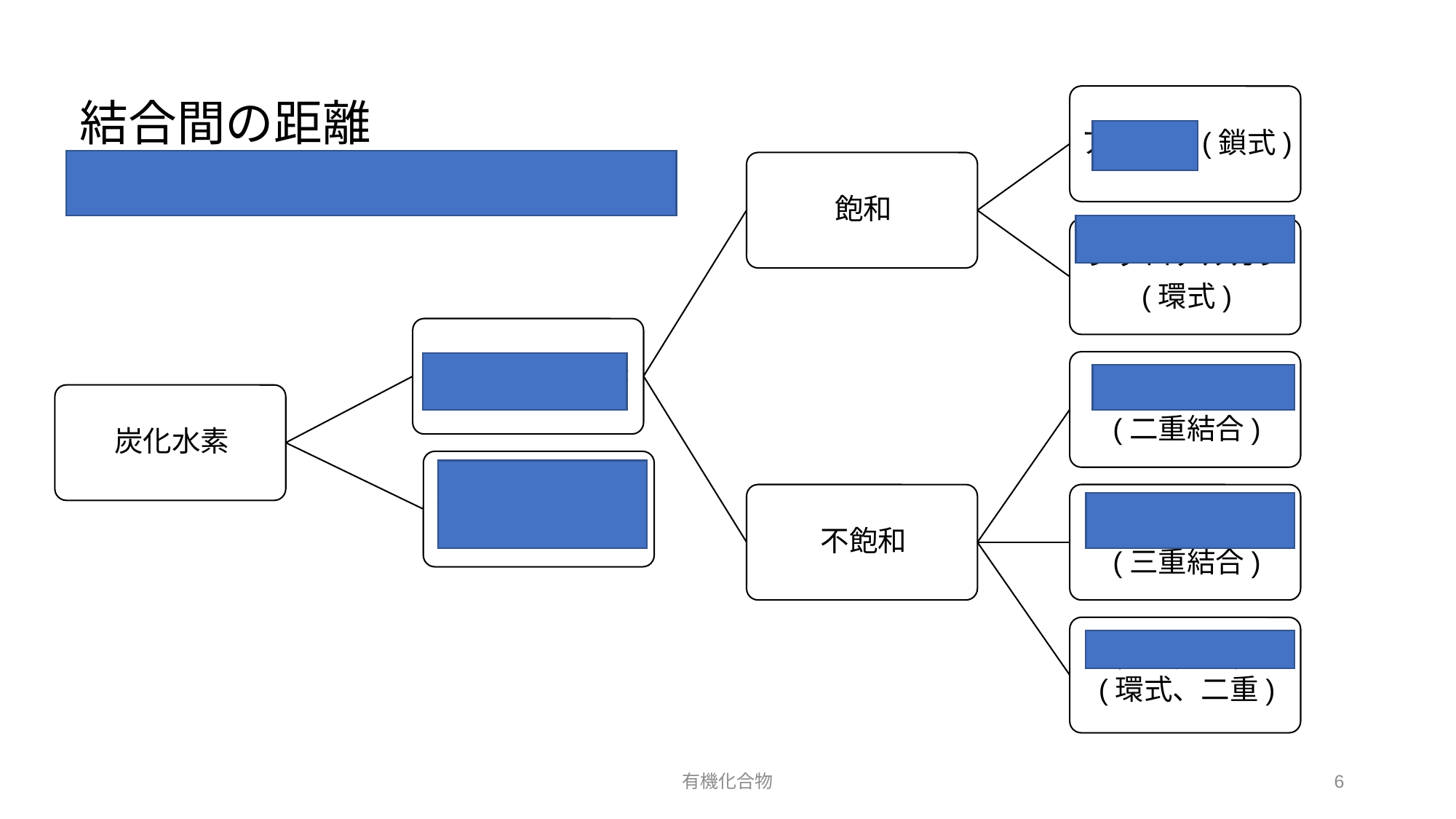

炭化水素

脂肪族炭化水素

飽和

アルカン(鎖式)

シクロアルカン
(環式)

不飽和

アルケン
(二重結合)

アルキン
(三重結合)

シクロアルケン(環式、二重)

芳香族炭化水素(ベンゼン環)
結合間の距離
単＞ベンゼン＞二重＞三重

有機化合物
6